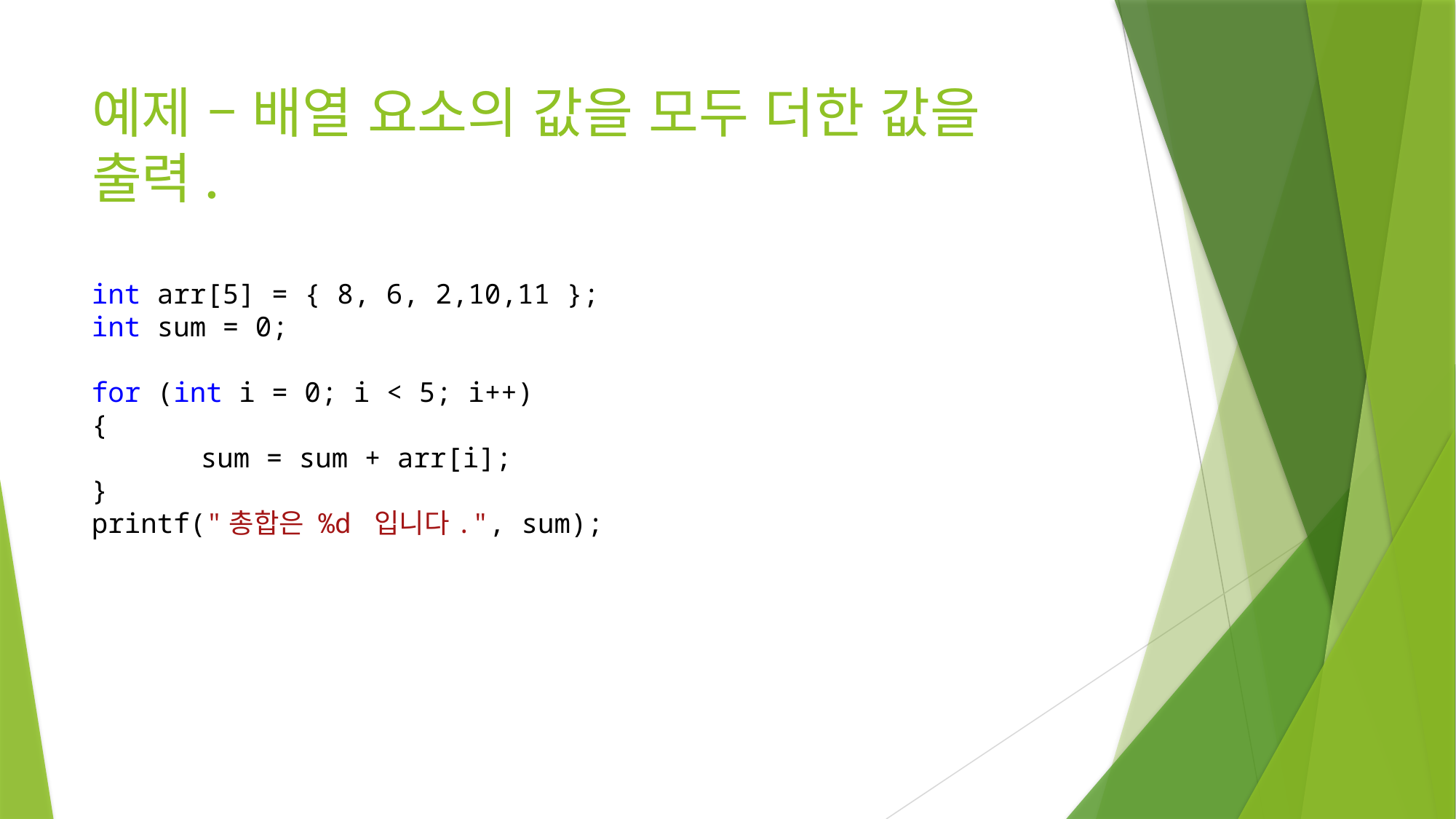

# 예제 – 배열 요소의 값을 모두 더한 값을 출력.
int arr[5] = { 8, 6, 2,10,11 };
int sum = 0;

for (int i = 0; i < 5; i++)
{
	sum = sum + arr[i];
}
printf("총합은 %d 입니다.", sum);